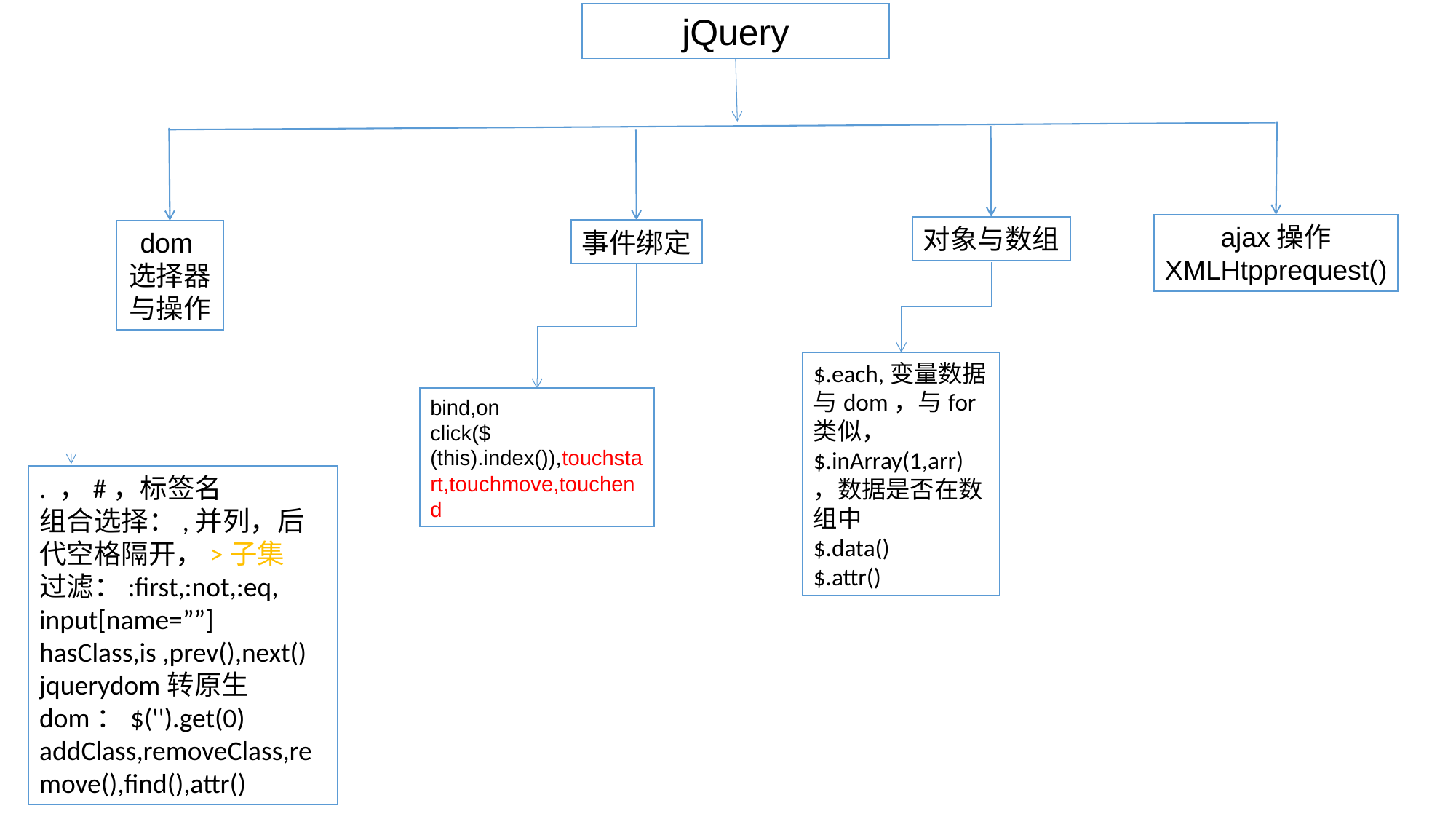

jQuery
ajax操作
XMLHtpprequest()
对象与数组
事件绑定
dom选择器与操作
$.each,变量数据与dom，与for类似，$.inArray(1,arr)，数据是否在数组中
$.data()
$.attr()
bind,on
click($(this).index()),touchstart,touchmove,touchend
. ，#，标签名
组合选择：,并列，后代空格隔开，>子集
过滤：:first,:not,:eq, input[name=””]
hasClass,is ,prev(),next()
jquerydom转原生dom：$('').get(0)
addClass,removeClass,remove(),find(),attr()